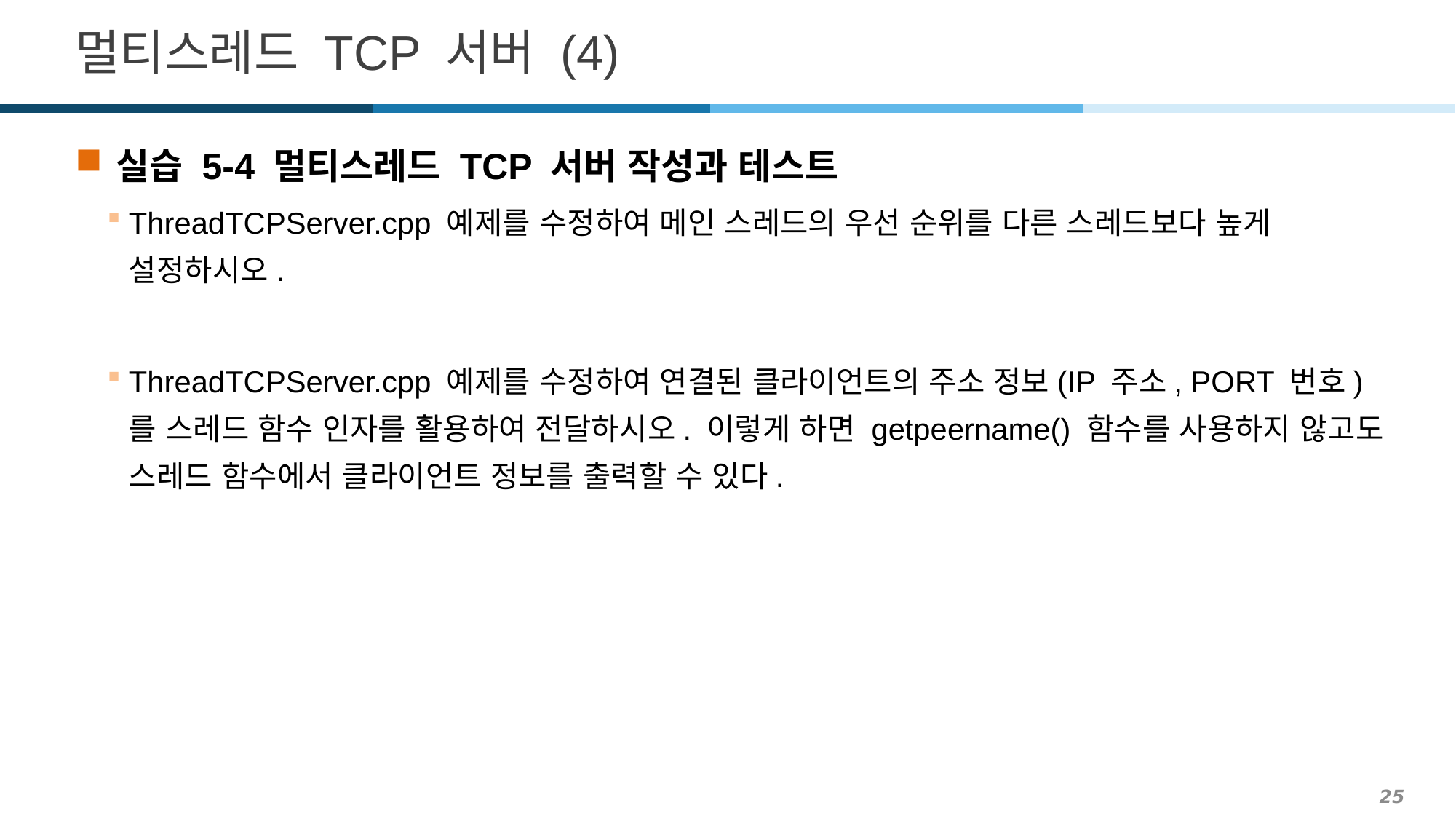

# 멀티스레드 TCP 서버 (4)
실습 5-4 멀티스레드 TCP 서버 작성과 테스트
ThreadTCPServer.cpp 예제를 수정하여 메인 스레드의 우선 순위를 다른 스레드보다 높게 설정하시오.

ThreadTCPServer.cpp 예제를 수정하여 연결된 클라이언트의 주소 정보(IP 주소, PORT 번호)를 스레드 함수 인자를 활용하여 전달하시오. 이렇게 하면 getpeername() 함수를 사용하지 않고도 스레드 함수에서 클라이언트 정보를 출력할 수 있다.